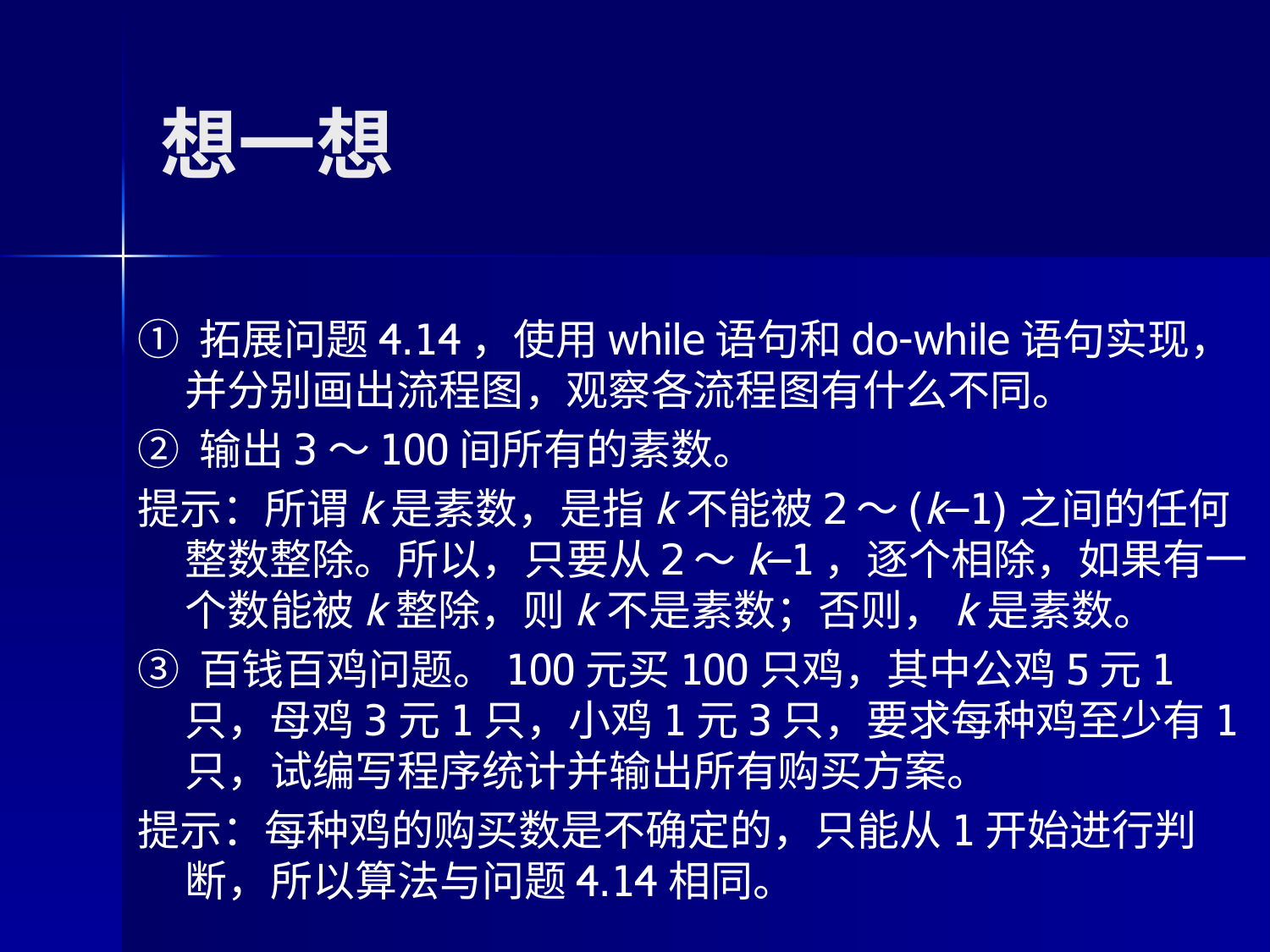

# 想一想
① 拓展问题4.14，使用while语句和do-while语句实现，并分别画出流程图，观察各流程图有什么不同。
② 输出3～100间所有的素数。
提示：所谓k是素数，是指k不能被2～(k–1)之间的任何整数整除。所以，只要从2～k–1，逐个相除，如果有一个数能被k整除，则k不是素数；否则，k是素数。
③ 百钱百鸡问题。100元买100只鸡，其中公鸡5元1只，母鸡3元1只，小鸡1元3只，要求每种鸡至少有1只，试编写程序统计并输出所有购买方案。
提示：每种鸡的购买数是不确定的，只能从1开始进行判断，所以算法与问题4.14相同。